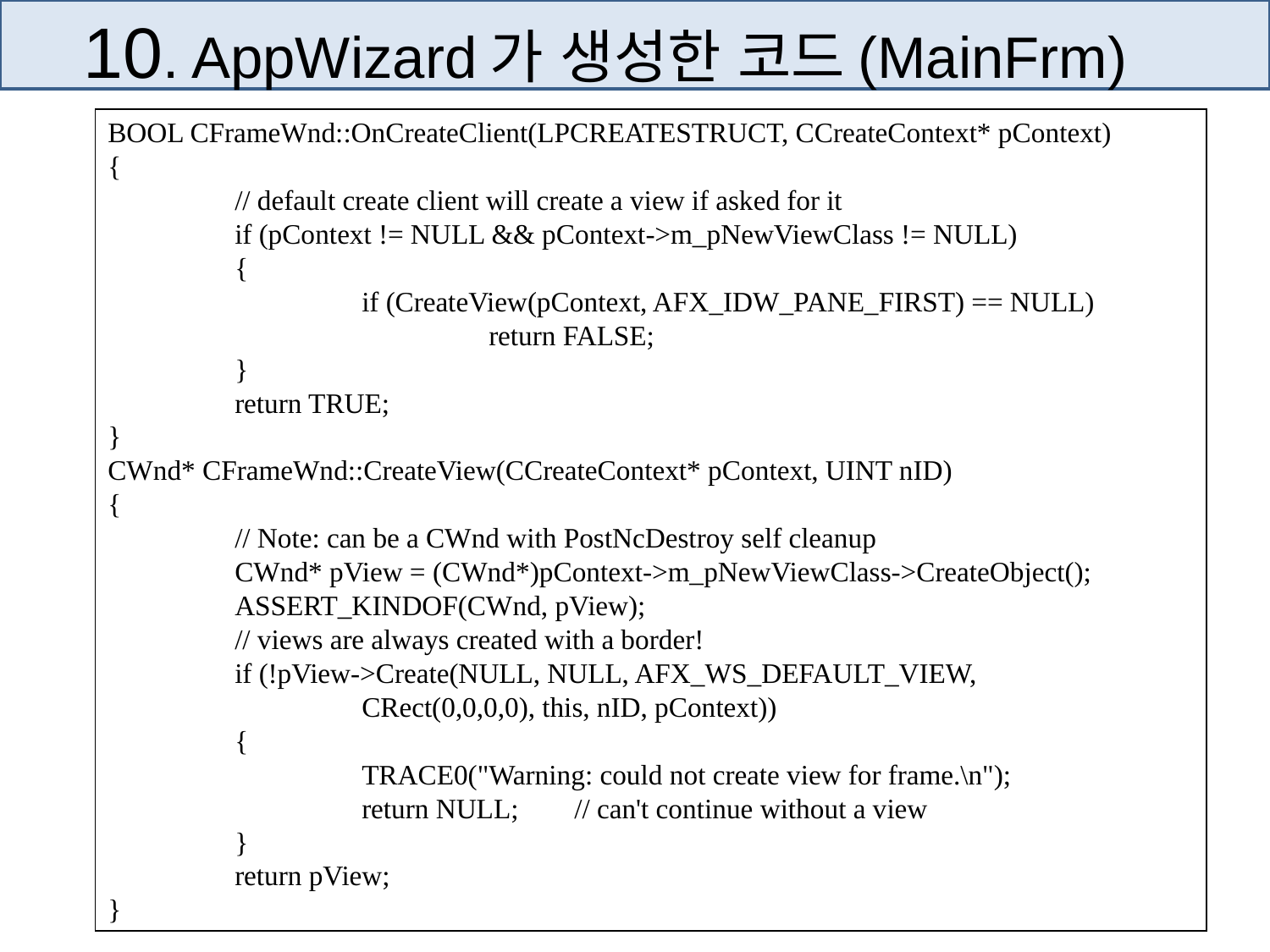

# 10. AppWizard가 생성한 코드(MainFrm)
BOOL CFrameWnd::OnCreateClient(LPCREATESTRUCT, CCreateContext* pContext)
{
	// default create client will create a view if asked for it
	if (pContext != NULL && pContext->m_pNewViewClass != NULL)
	{
		if (CreateView(pContext, AFX_IDW_PANE_FIRST) == NULL)
			return FALSE;
	}
	return TRUE;
}
CWnd* CFrameWnd::CreateView(CCreateContext* pContext, UINT nID)
{
	// Note: can be a CWnd with PostNcDestroy self cleanup
	CWnd* pView = (CWnd*)pContext->m_pNewViewClass->CreateObject();
	ASSERT_KINDOF(CWnd, pView);
	// views are always created with a border!
	if (!pView->Create(NULL, NULL, AFX_WS_DEFAULT_VIEW,
		CRect(0,0,0,0), this, nID, pContext))
	{
		TRACE0("Warning: could not create view for frame.\n");
		return NULL;        // can't continue without a view
	}
	return pView;
}